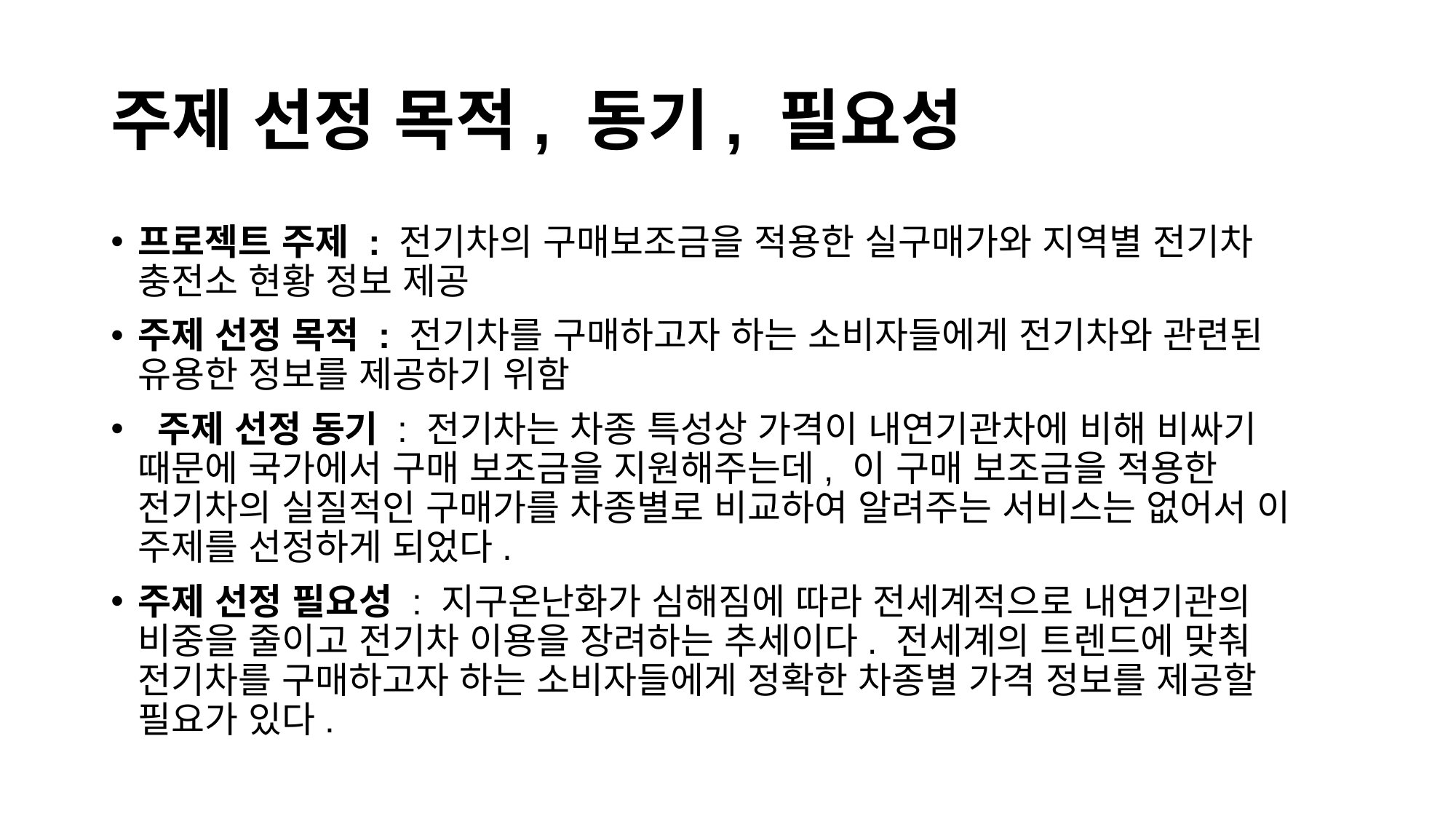

# 주제 선정 목적, 동기, 필요성
프로젝트 주제 : 전기차의 구매보조금을 적용한 실구매가와 지역별 전기차 충전소 현황 정보 제공
주제 선정 목적 : 전기차를 구매하고자 하는 소비자들에게 전기차와 관련된 유용한 정보를 제공하기 위함
 주제 선정 동기 : 전기차는 차종 특성상 가격이 내연기관차에 비해 비싸기 때문에 국가에서 구매 보조금을 지원해주는데, 이 구매 보조금을 적용한 전기차의 실질적인 구매가를 차종별로 비교하여 알려주는 서비스는 없어서 이 주제를 선정하게 되었다.
주제 선정 필요성 : 지구온난화가 심해짐에 따라 전세계적으로 내연기관의 비중을 줄이고 전기차 이용을 장려하는 추세이다. 전세계의 트렌드에 맞춰 전기차를 구매하고자 하는 소비자들에게 정확한 차종별 가격 정보를 제공할 필요가 있다.